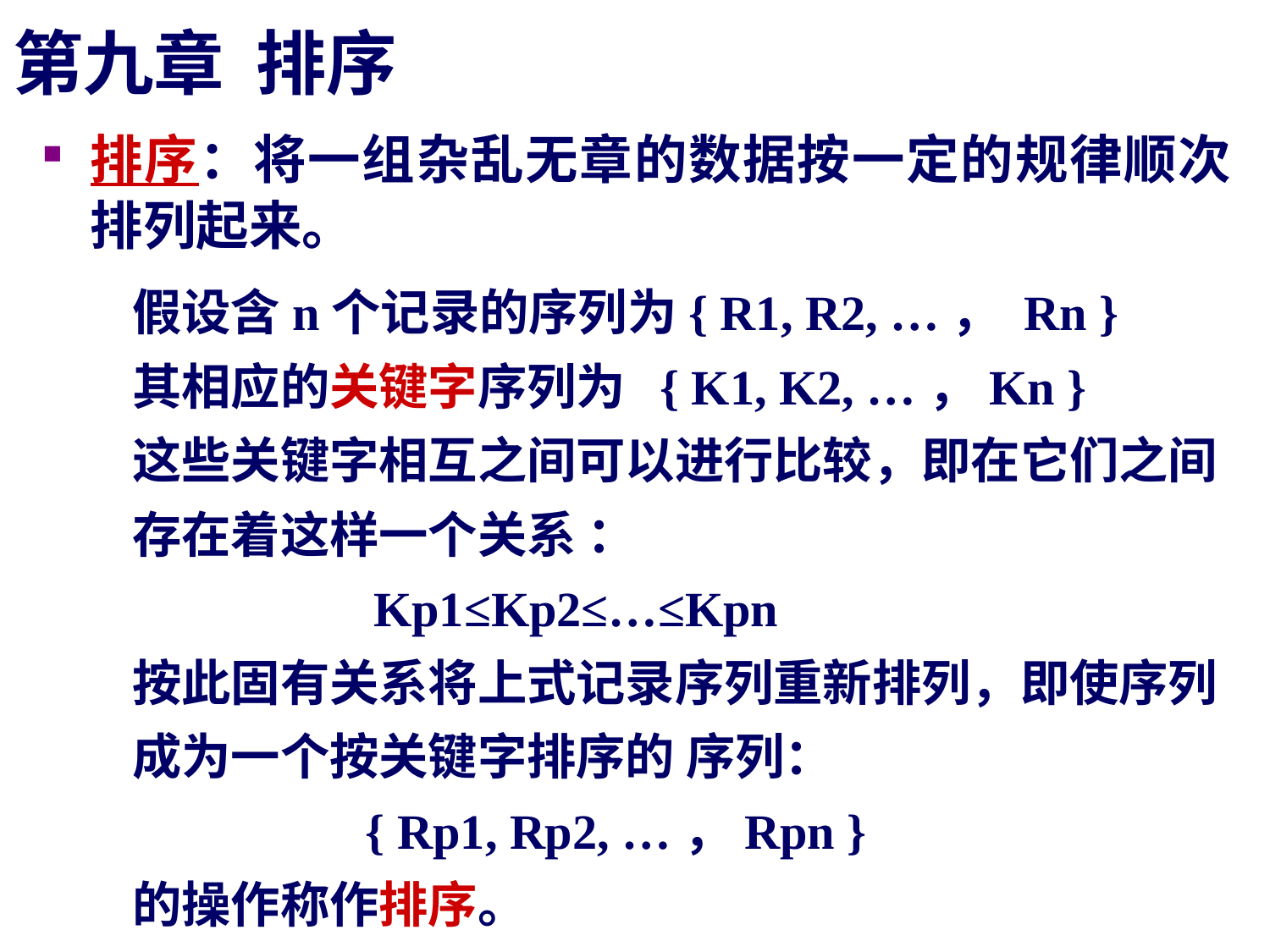

# 第九章  排序
排序：将一组杂乱无章的数据按一定的规律顺次排列起来。
假设含n个记录的序列为{ R1, R2, …， Rn }
其相应的关键字序列为  { K1, K2, …，Kn }
这些关键字相互之间可以进行比较，即在它们之间存在着这样一个关系 ：
    　           Kp1≤Kp2≤…≤Kpn
按此固有关系将上式记录序列重新排列，即使序列成为一个按关键字排序的 序列：
                   { Rp1, Rp2, …，Rpn }
的操作称作排序。